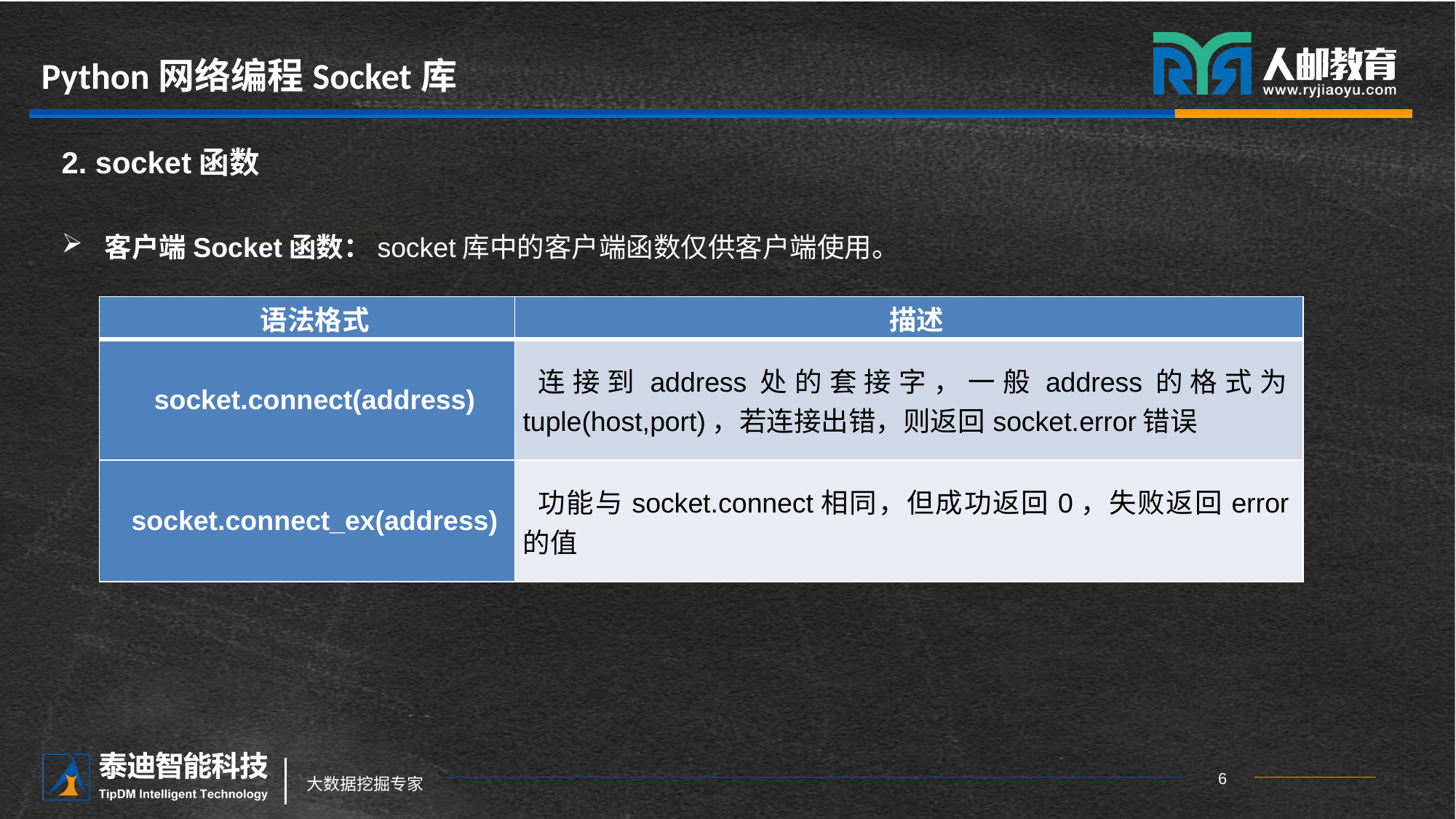

# Python网络编程Socket库
2. socket函数
客户端Socket函数：socket库中的客户端函数仅供客户端使用。

| 语法格式 | 描述 |
| --- | --- |
| socket.connect(address) | 连接到address处的套接字，一般address的格式为tuple(host,port)，若连接出错，则返回socket.error错误 |
| socket.connect\_ex(address) | 功能与socket.connect相同，但成功返回0，失败返回error的值 |